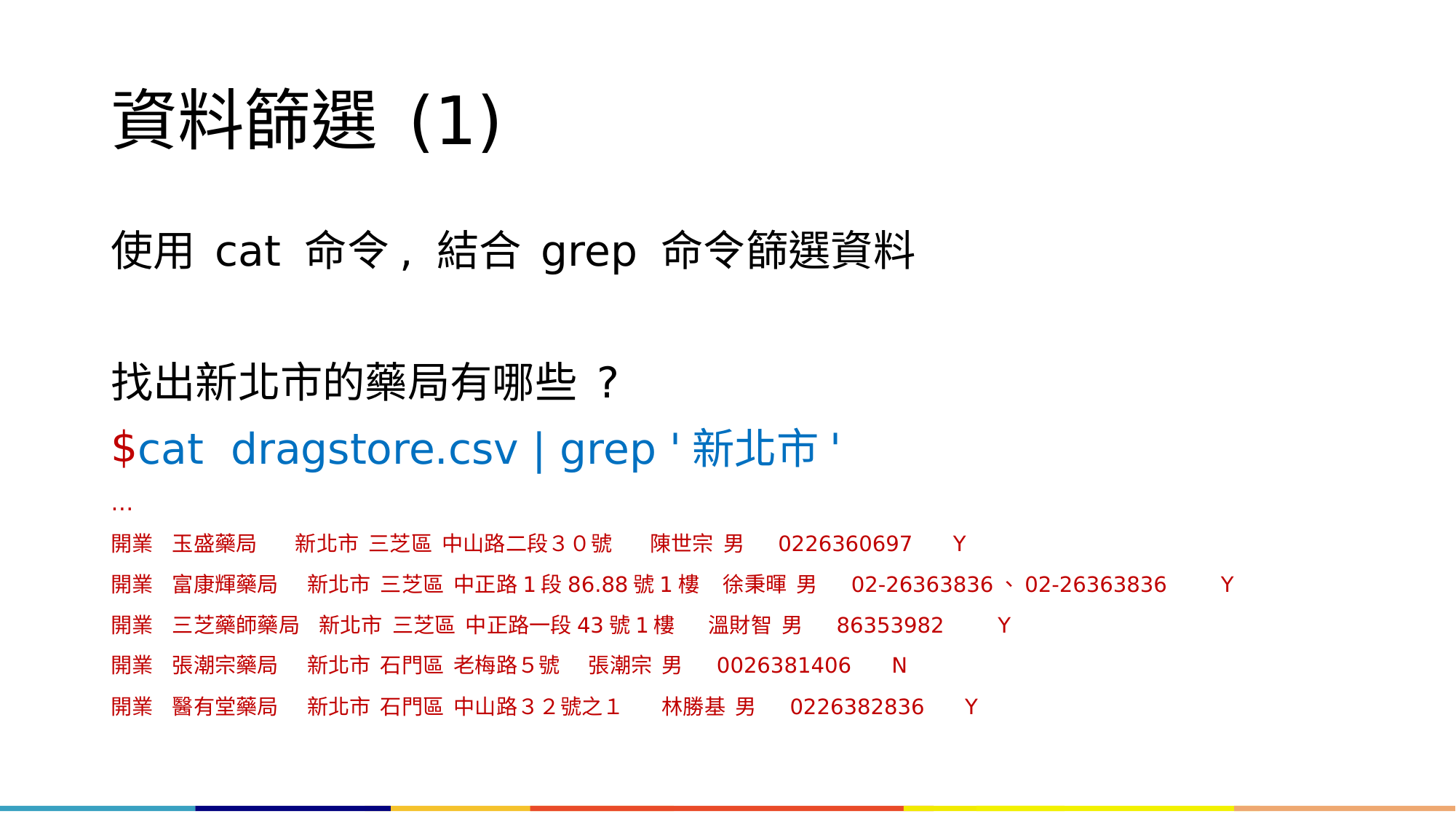

# 資料篩選 (1)
使用 cat 命令, 結合 grep 命令篩選資料

找出新北市的藥局有哪些 ?
cat  dragstore.csv | grep '新北市'
…
開業    玉盛藥局        新北市  三芝區  中山路二段３０號        陳世宗  男      0226360697      Y
開業    富康輝藥局      新北市  三芝區  中正路1段86.88號1樓     徐秉暉  男      02-26363836、02-26363836        Y
開業    三芝藥師藥局    新北市  三芝區  中正路一段43號1樓       溫財智  男      86353982        Y
開業    張潮宗藥局      新北市  石門區  老梅路５號      張潮宗  男      0026381406      N
開業    醫有堂藥局      新北市  石門區  中山路３２號之１        林勝基  男      0226382836      Y